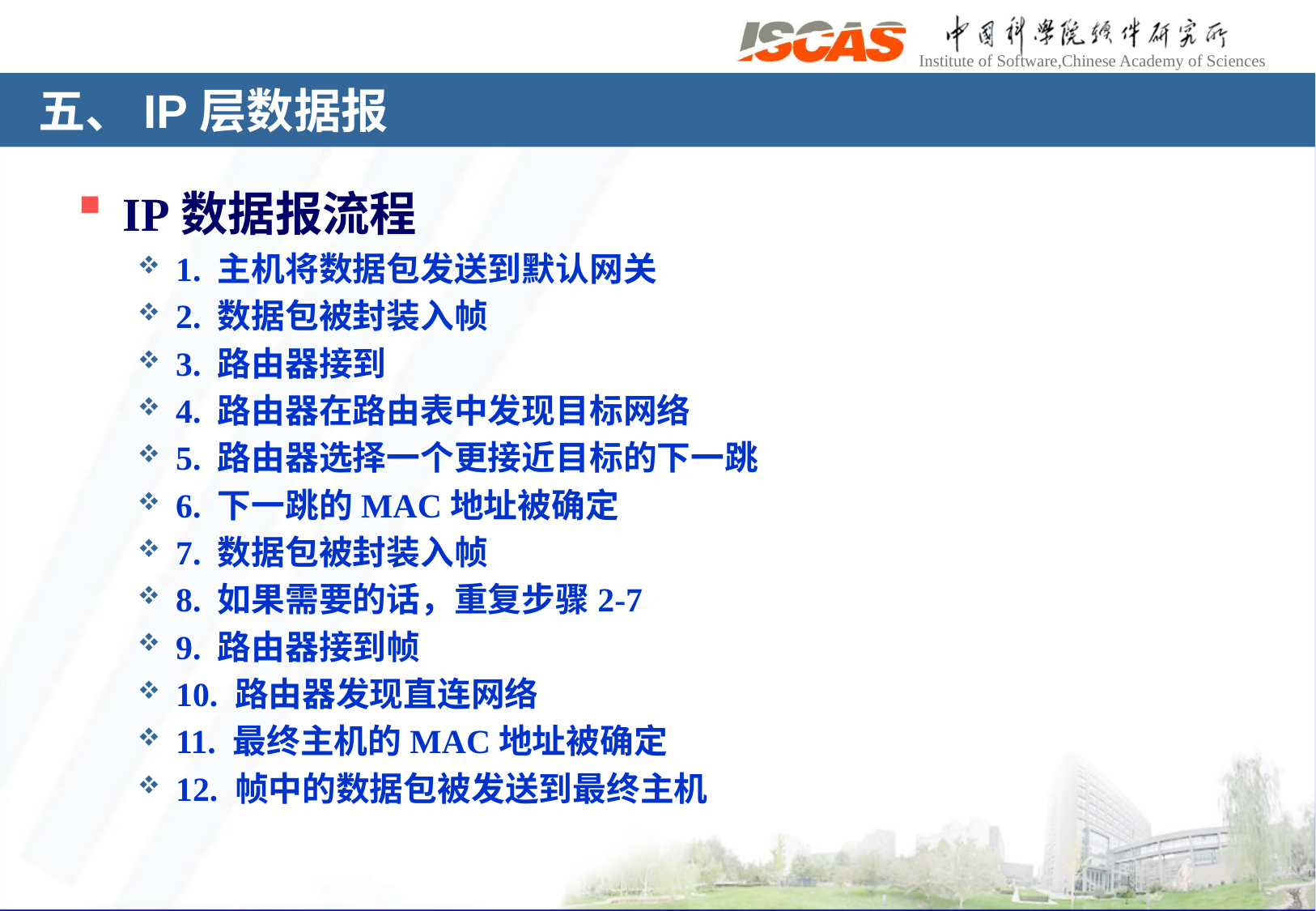

# 五、IP层数据报
IP数据报流程
1. 主机将数据包发送到默认网关
2. 数据包被封装入帧
3. 路由器接到
4. 路由器在路由表中发现目标网络
5. 路由器选择一个更接近目标的下一跳
6. 下一跳的MAC地址被确定
7. 数据包被封装入帧
8. 如果需要的话，重复步骤2-7
9. 路由器接到帧
10. 路由器发现直连网络
11. 最终主机的MAC地址被确定
12. 帧中的数据包被发送到最终主机